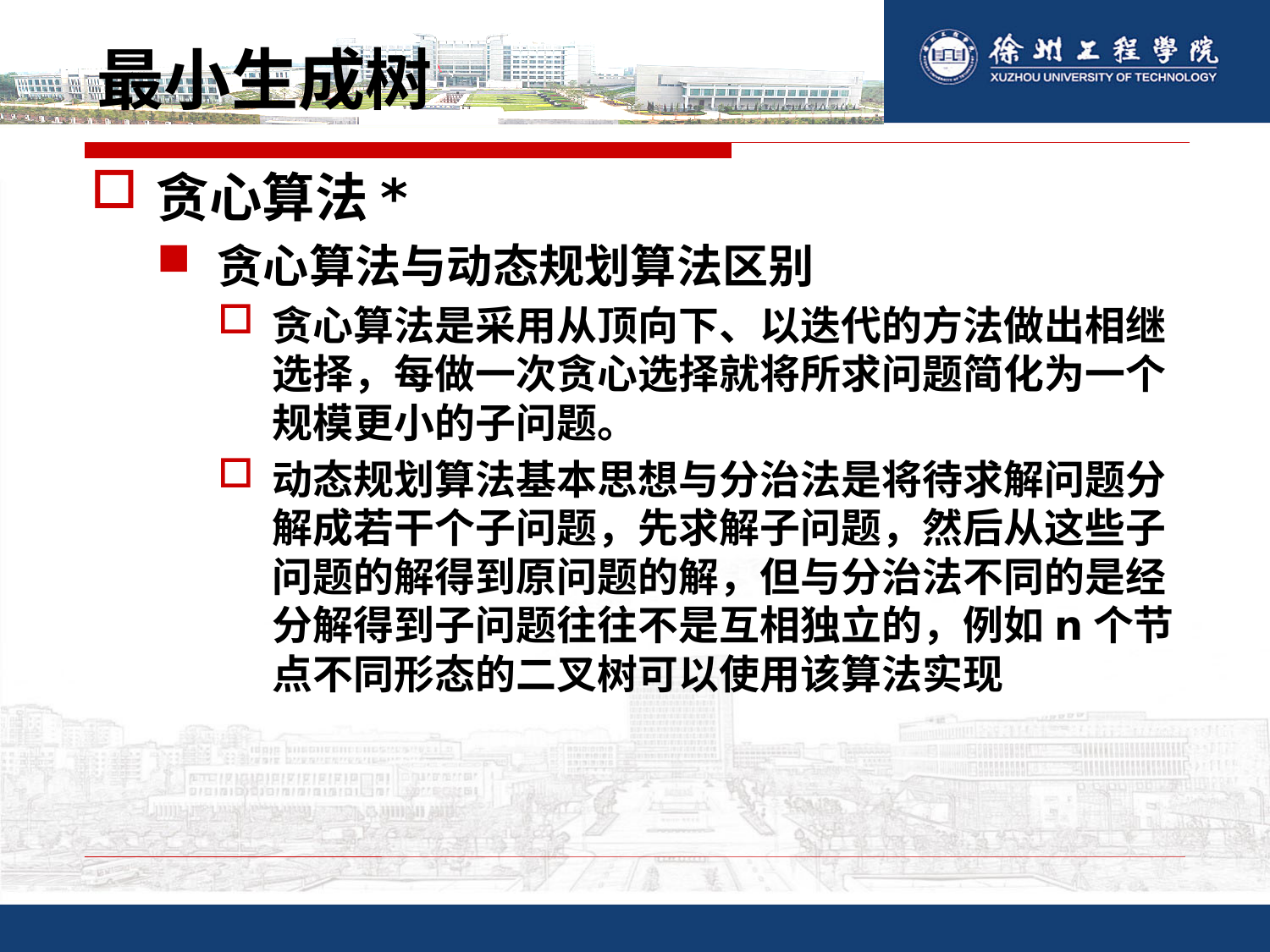

# 最小生成树
贪心算法*
贪心算法与动态规划算法区别
贪心算法是采用从顶向下、以迭代的方法做出相继选择，每做一次贪心选择就将所求问题简化为一个规模更小的子问题。
动态规划算法基本思想与分治法是将待求解问题分解成若干个子问题，先求解子问题，然后从这些子问题的解得到原问题的解，但与分治法不同的是经分解得到子问题往往不是互相独立的，例如n个节点不同形态的二叉树可以使用该算法实现